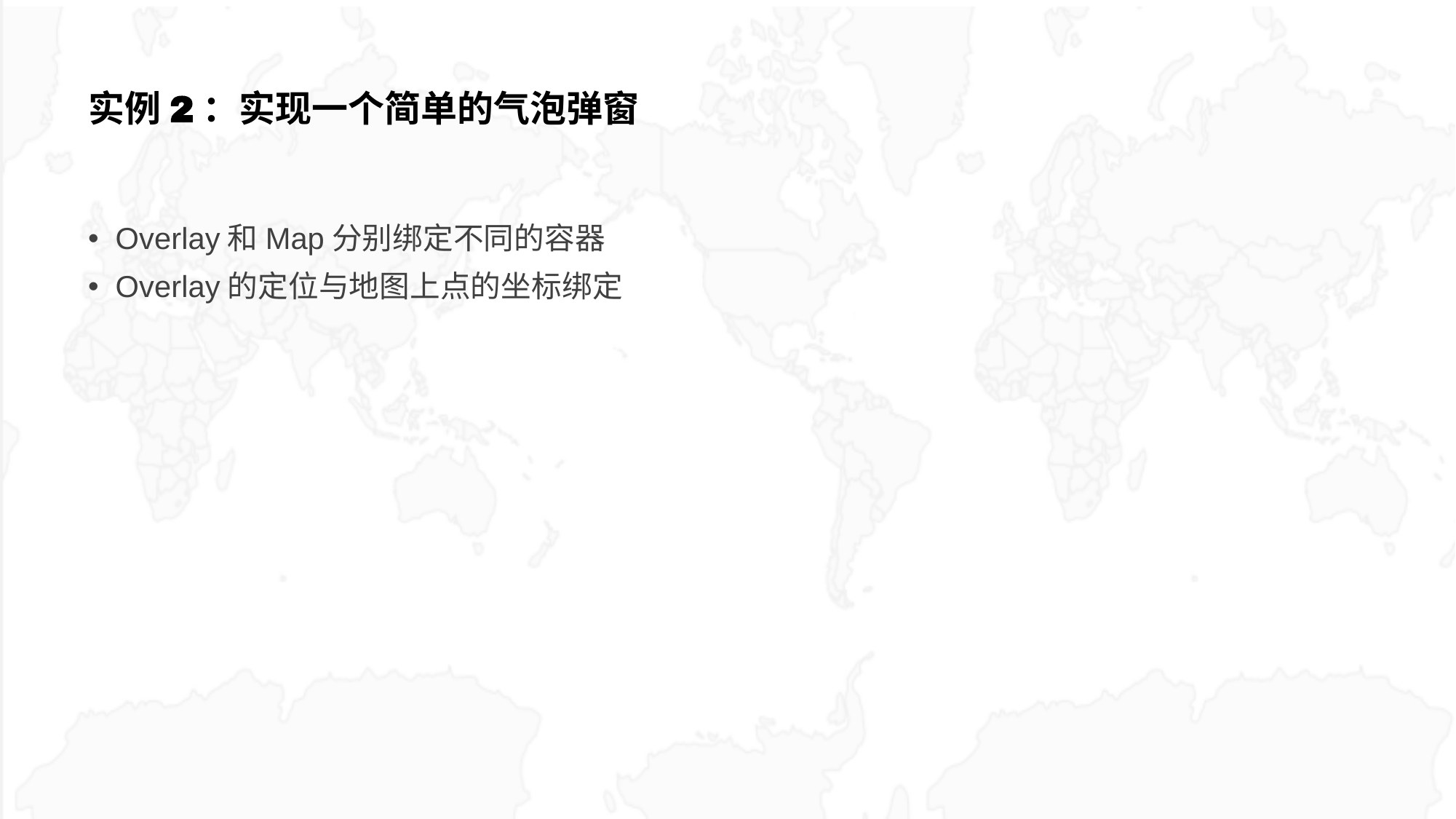

# 实例2：实现一个简单的气泡弹窗
Overlay和Map分别绑定不同的容器
Overlay的定位与地图上点的坐标绑定